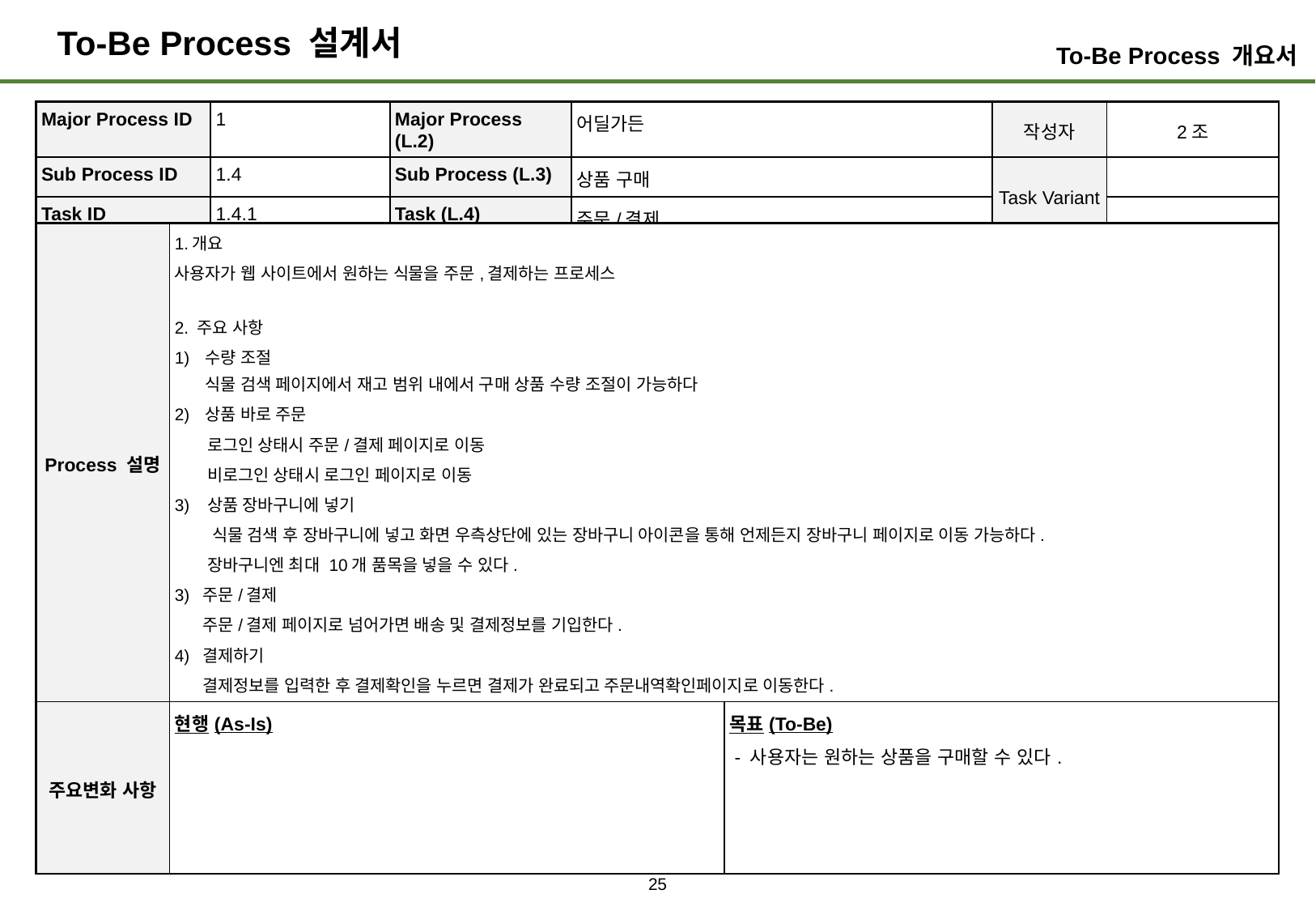

To-Be Process 개요서
| Major Process ID | 1 | Major Process (L.2) | 어딜가든 | 작성자 | 2조 |
| --- | --- | --- | --- | --- | --- |
| Sub Process ID | 1.4 | Sub Process (L.3) | 상품 구매 | Task Variant |  |
| Task ID | 1.4.1 | Task (L.4) | 주문/결제 |  |  |
| Process 설명 | 1.개요 사용자가 웹 사이트에서 원하는 식물을 주문,결제하는 프로세스 2. 주요 사항 수량 조절 식물 검색 페이지에서 재고 범위 내에서 구매 상품 수량 조절이 가능하다 상품 바로 주문 로그인 상태시 주문/결제 페이지로 이동 비로그인 상태시 로그인 페이지로 이동 3) 상품 장바구니에 넣기 식물 검색 후 장바구니에 넣고 화면 우측상단에 있는 장바구니 아이콘을 통해 언제든지 장바구니 페이지로 이동 가능하다. 장바구니엔 최대 10개 품목을 넣을 수 있다. 3) 주문/결제 주문/결제 페이지로 넘어가면 배송 및 결제정보를 기입한다. 4) 결제하기 결제정보를 입력한 후 결제확인을 누르면 결제가 완료되고 주문내역확인페이지로 이동한다. |  |
| --- | --- | --- |
| 주요변화 사항 | 현행(As-Is) | 목표(To-Be) - 사용자는 원하는 상품을 구매할 수 있다. |